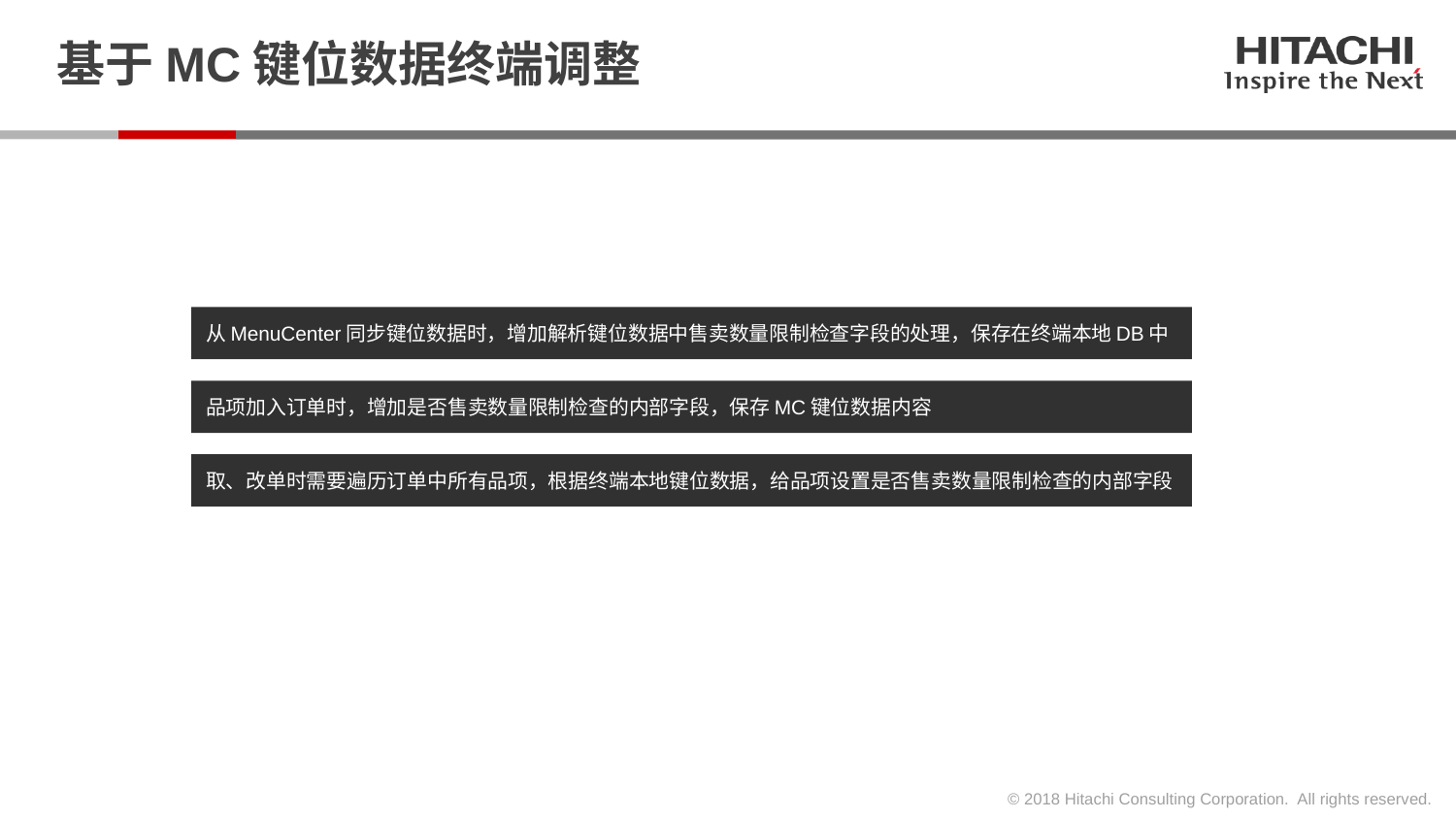

# 基于MC键位数据终端调整
从MenuCenter同步键位数据时，增加解析键位数据中售卖数量限制检查字段的处理，保存在终端本地DB中
品项加入订单时，增加是否售卖数量限制检查的内部字段，保存MC键位数据内容
取、改单时需要遍历订单中所有品项，根据终端本地键位数据，给品项设置是否售卖数量限制检查的内部字段